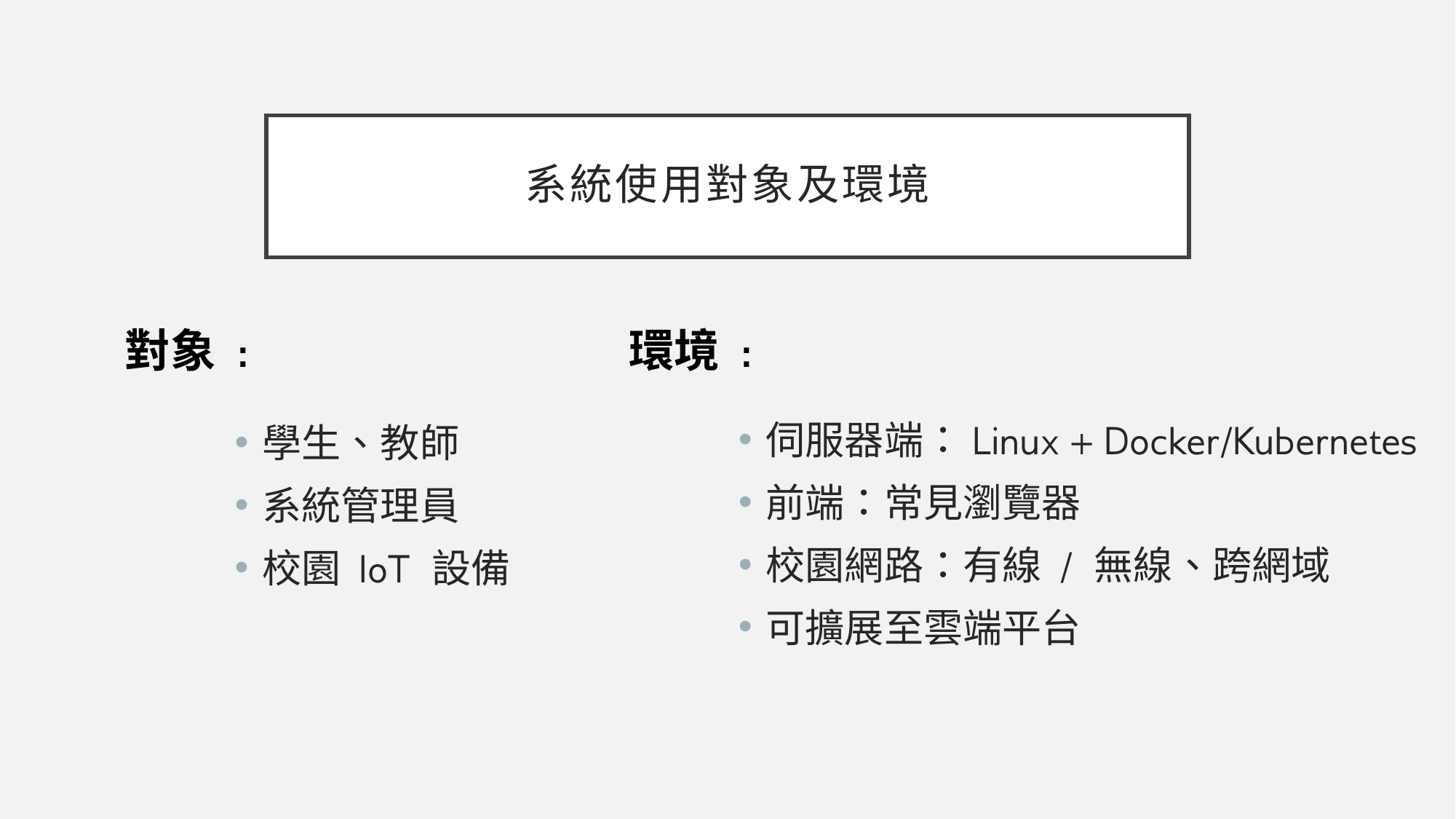

# 系統使用對象及環境
對象 :
環境 :
伺服器端：Linux + Docker/Kubernetes
前端：常見瀏覽器
校園網路：有線 / 無線、跨網域
可擴展至雲端平台

學生、教師
系統管理員
校園 IoT 設備